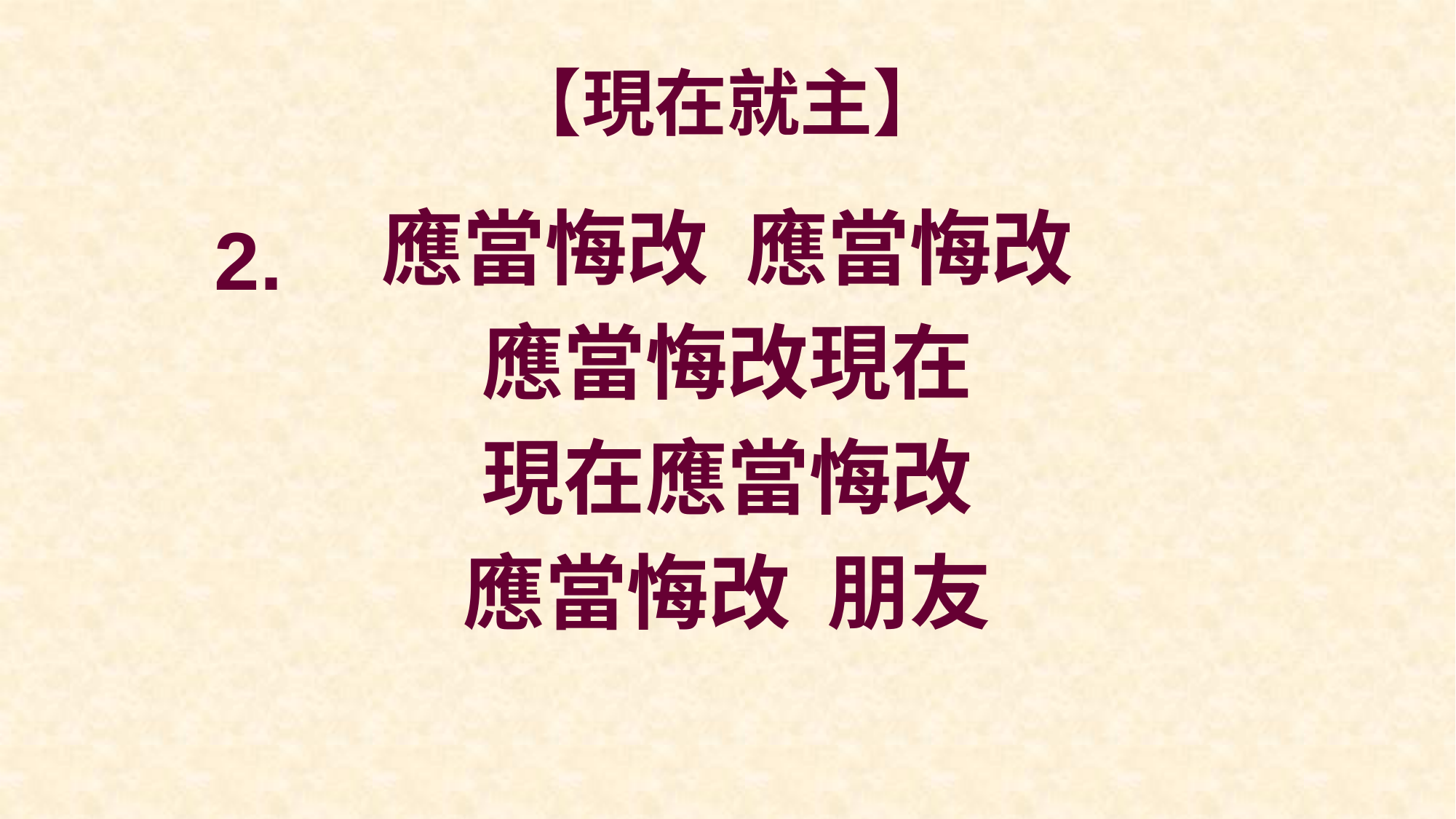

# 【現在就主】
應當悔改  應當悔改
應當悔改現在
現在應當悔改
應當悔改  朋友
2.